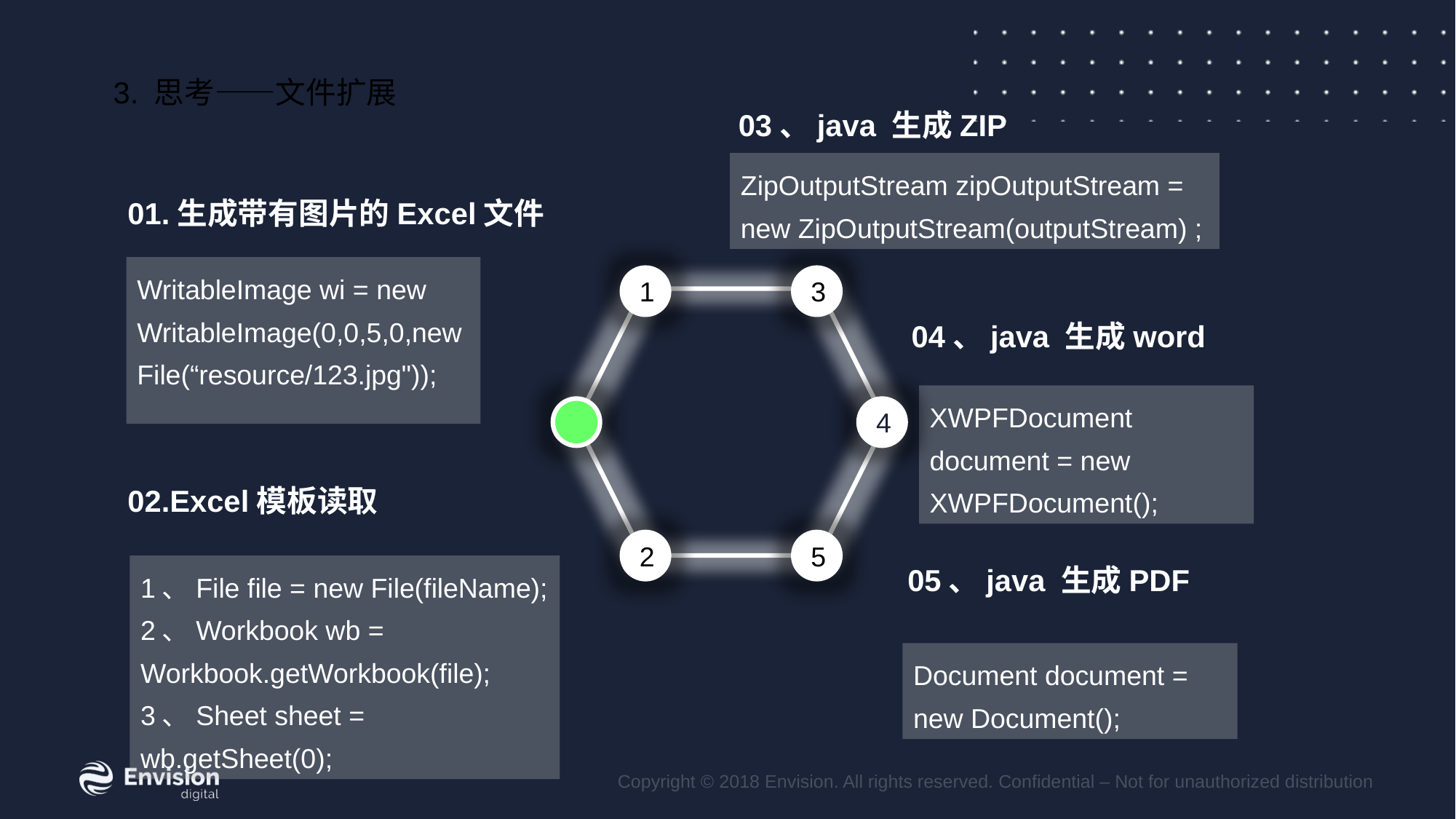

3. 思考——文件扩展
03、java 生成ZIP
ZipOutputStream zipOutputStream = new ZipOutputStream(outputStream) ;
01.生成带有图片的Excel文件
WritableImage wi = new WritableImage(0,0,5,0,new File(“resource/123.jpg"));

1
3

04、java 生成word
XWPFDocument document = new XWPFDocument();

4
02.Excel模板读取
2
5
1、File file = new File(fileName);
2、Workbook wb = Workbook.getWorkbook(file);
3、Sheet sheet = wb.getSheet(0);
05、java 生成PDF
Document document = new Document();